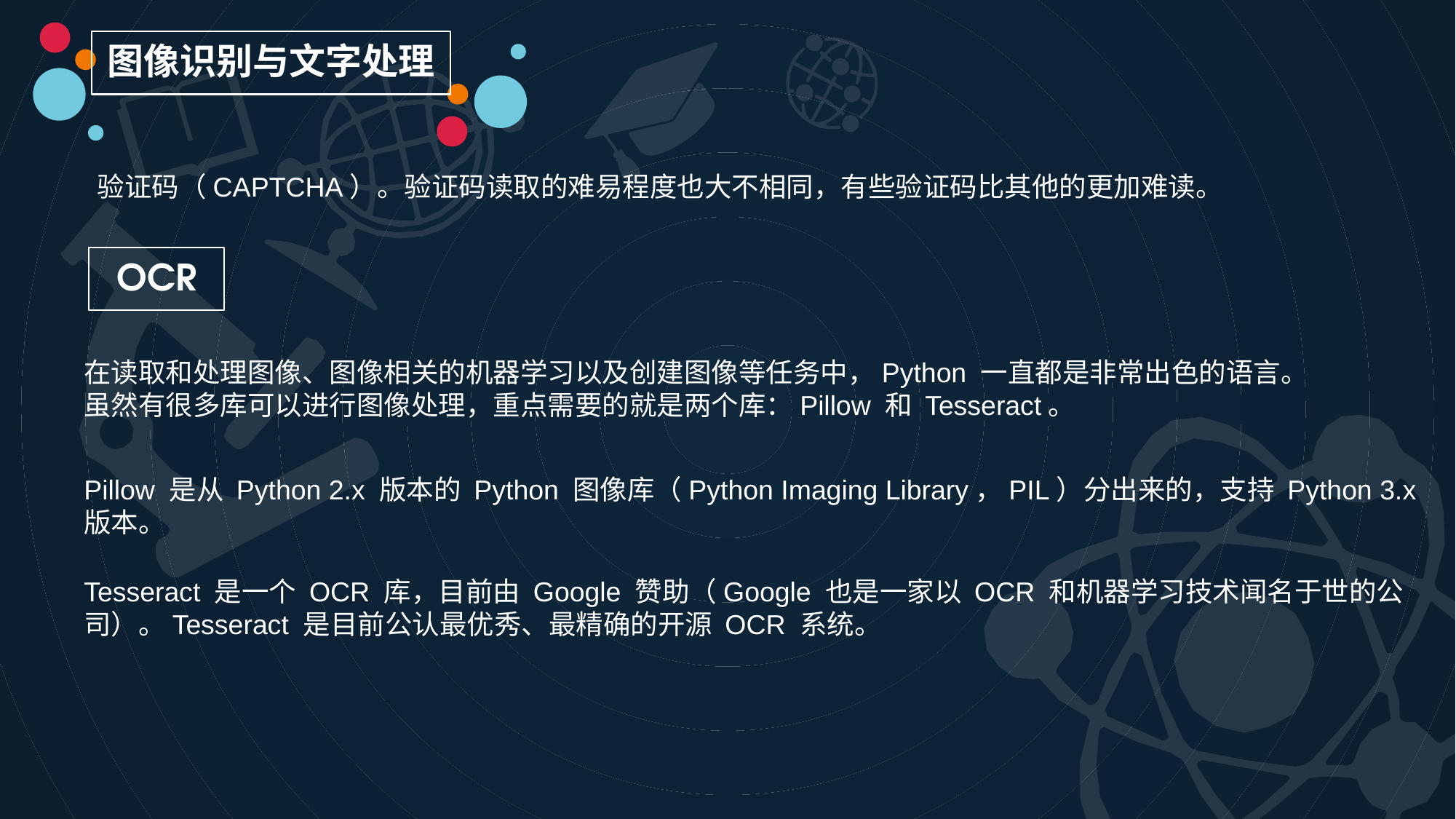

图像识别与文字处理
验证码（CAPTCHA）。验证码读取的难易程度也大不相同，有些验证码比其他的更加难读。
OCR
在读取和处理图像、图像相关的机器学习以及创建图像等任务中，Python 一直都是非常出色的语言。
虽然有很多库可以进行图像处理，重点需要的就是两个库：Pillow 和 Tesseract。
Pillow 是从 Python 2.x 版本的 Python 图像库（Python Imaging Library，PIL）分出来的，支持 Python 3.x 版本。
Tesseract 是一个 OCR 库，目前由 Google 赞助（Google 也是一家以 OCR 和机器学习技术闻名于世的公司）。Tesseract 是目前公认最优秀、最精确的开源 OCR 系统。